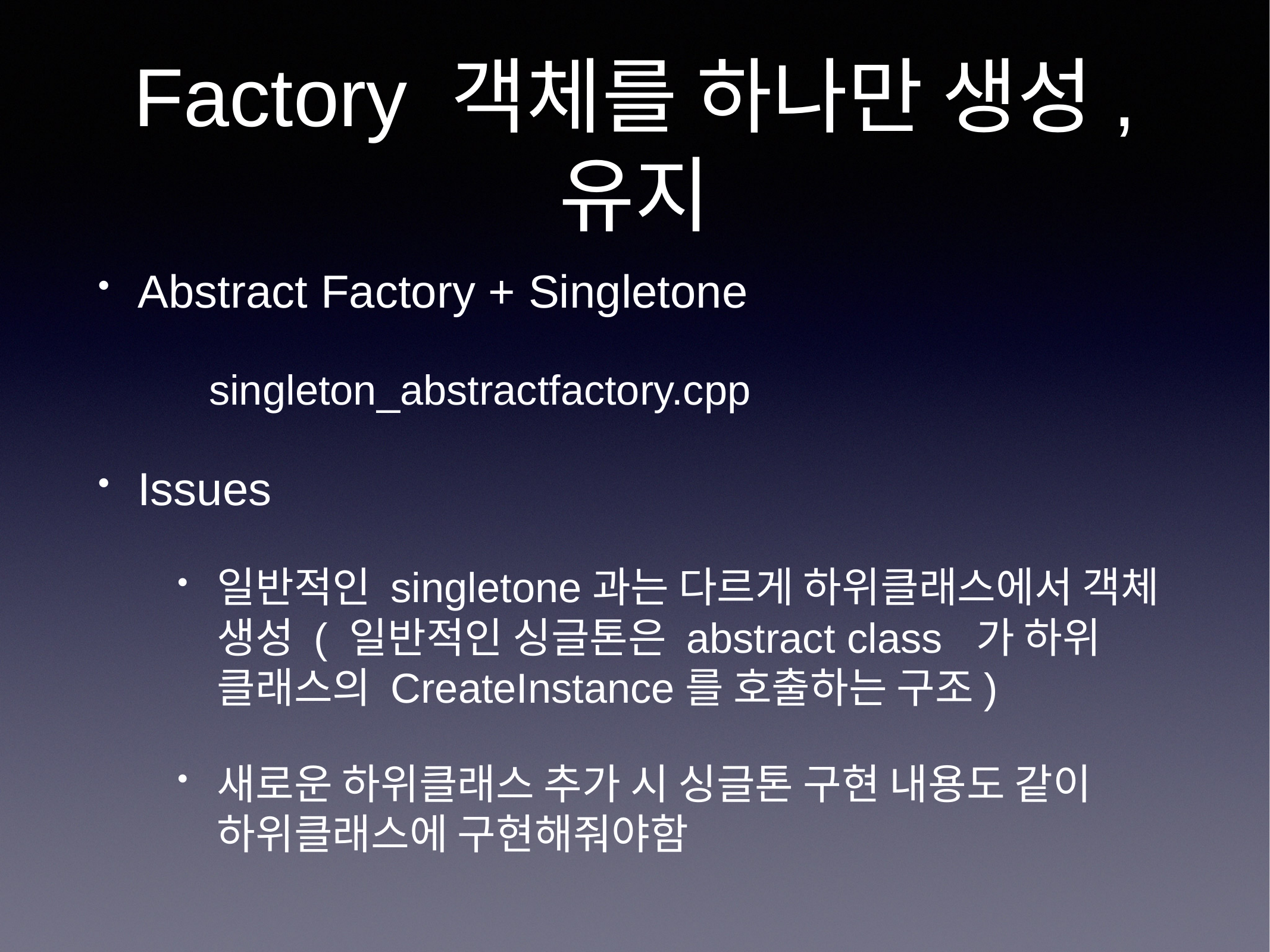

# Factory 객체를 하나만 생성, 유지
Abstract Factory + Singletone
 singleton_abstractfactory.cpp
Issues
일반적인 singletone과는 다르게 하위클래스에서 객체 생성 ( 일반적인 싱글톤은 abstract class  가 하위 클래스의 CreateInstance를 호출하는 구조)
새로운 하위클래스 추가 시 싱글톤 구현 내용도 같이 하위클래스에 구현해줘야함